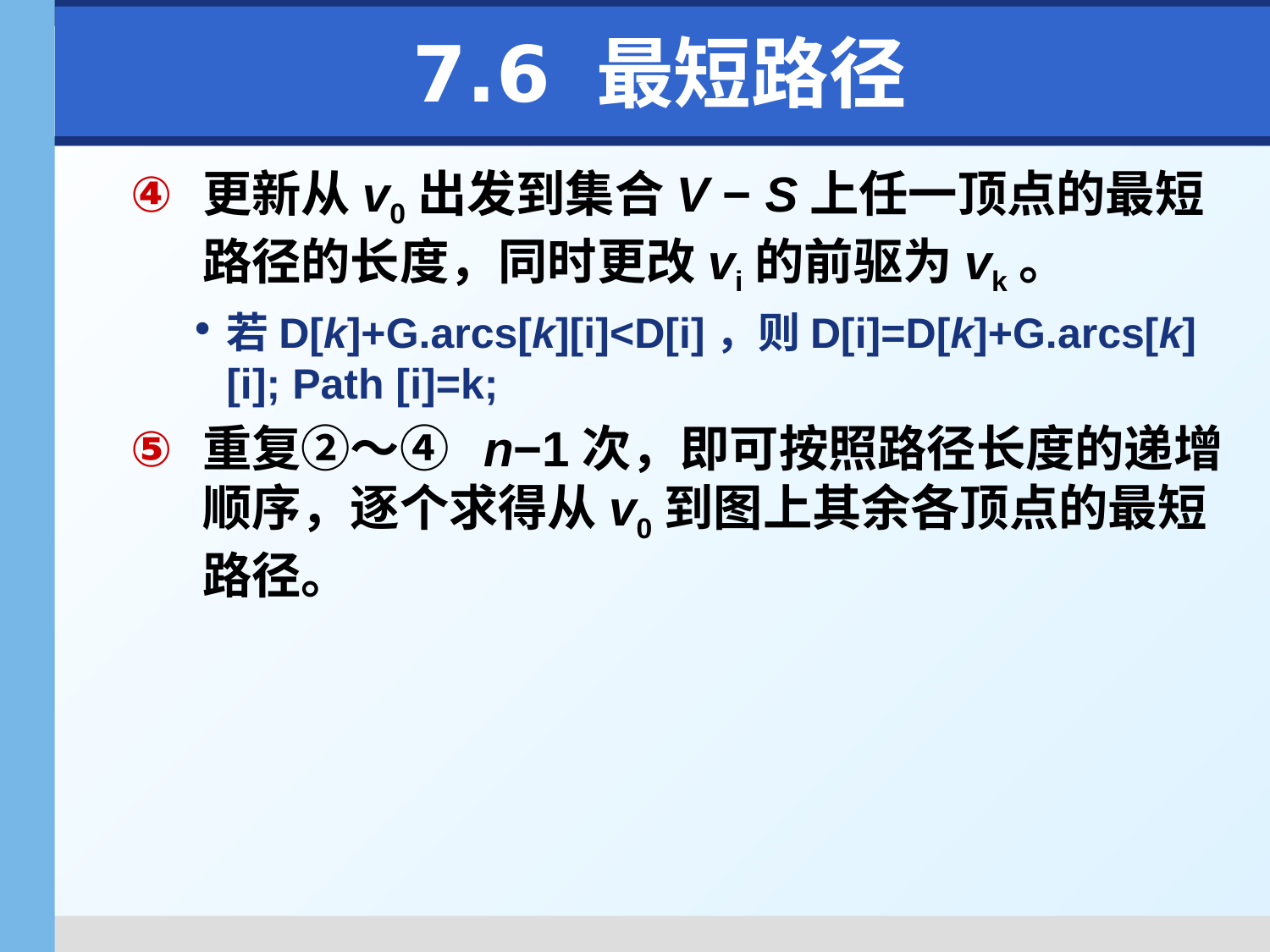

# 7.6 最短路径
更新从v0出发到集合V − S上任一顶点的最短路径的长度，同时更改vi的前驱为vk。
若D[k]+G.arcs[k][i]<D[i]，则D[i]=D[k]+G.arcs[k][i]; Path [i]=k;
重复②～④  n−1次，即可按照路径长度的递增顺序，逐个求得从v0到图上其余各顶点的最短路径。